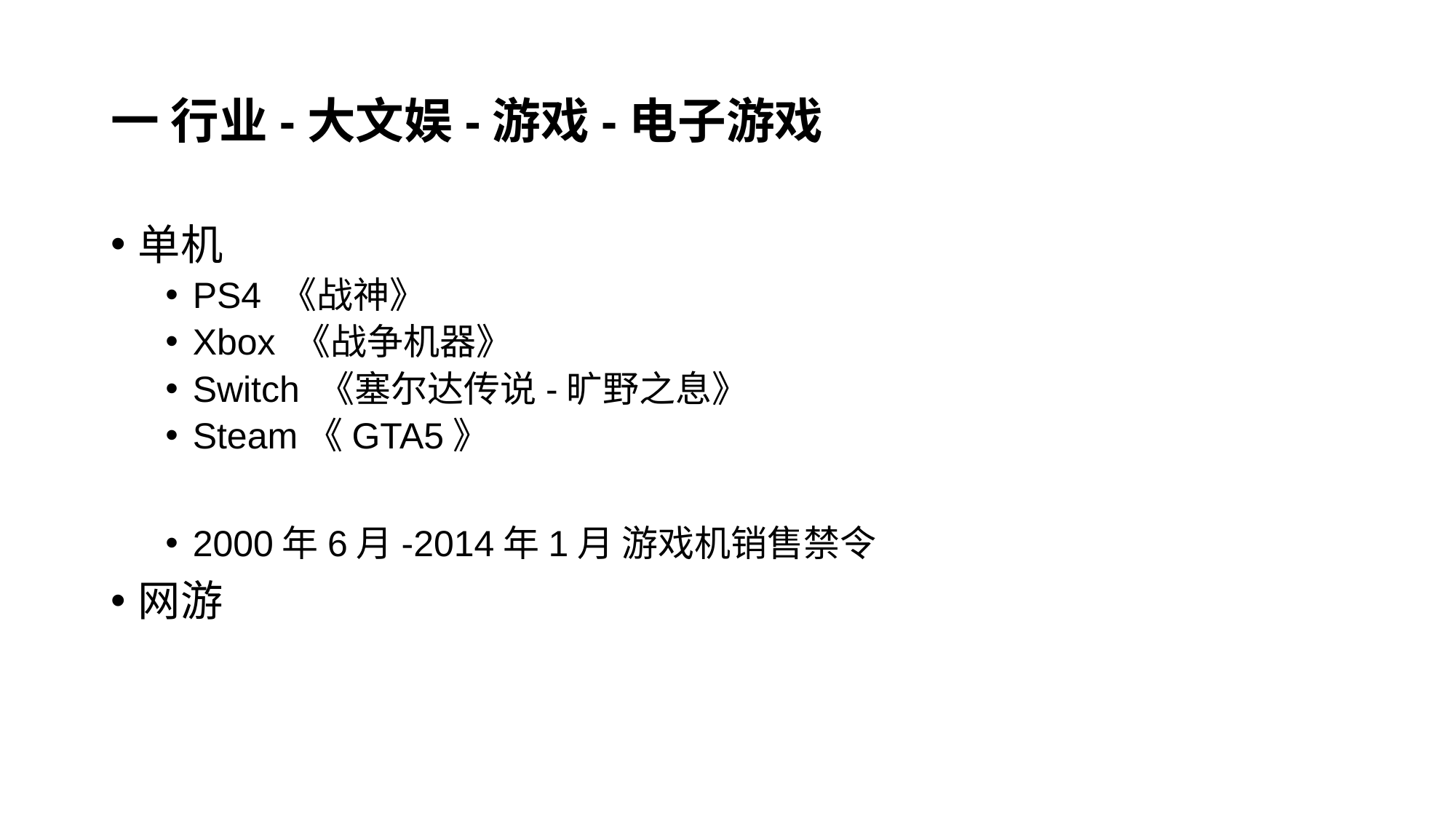

# 一 行业-大文娱-游戏-电子游戏
单机
PS4 《战神》
Xbox 《战争机器》
Switch 《塞尔达传说-旷野之息》
Steam《GTA5》

2000年6月-2014年1月 游戏机销售禁令
网游